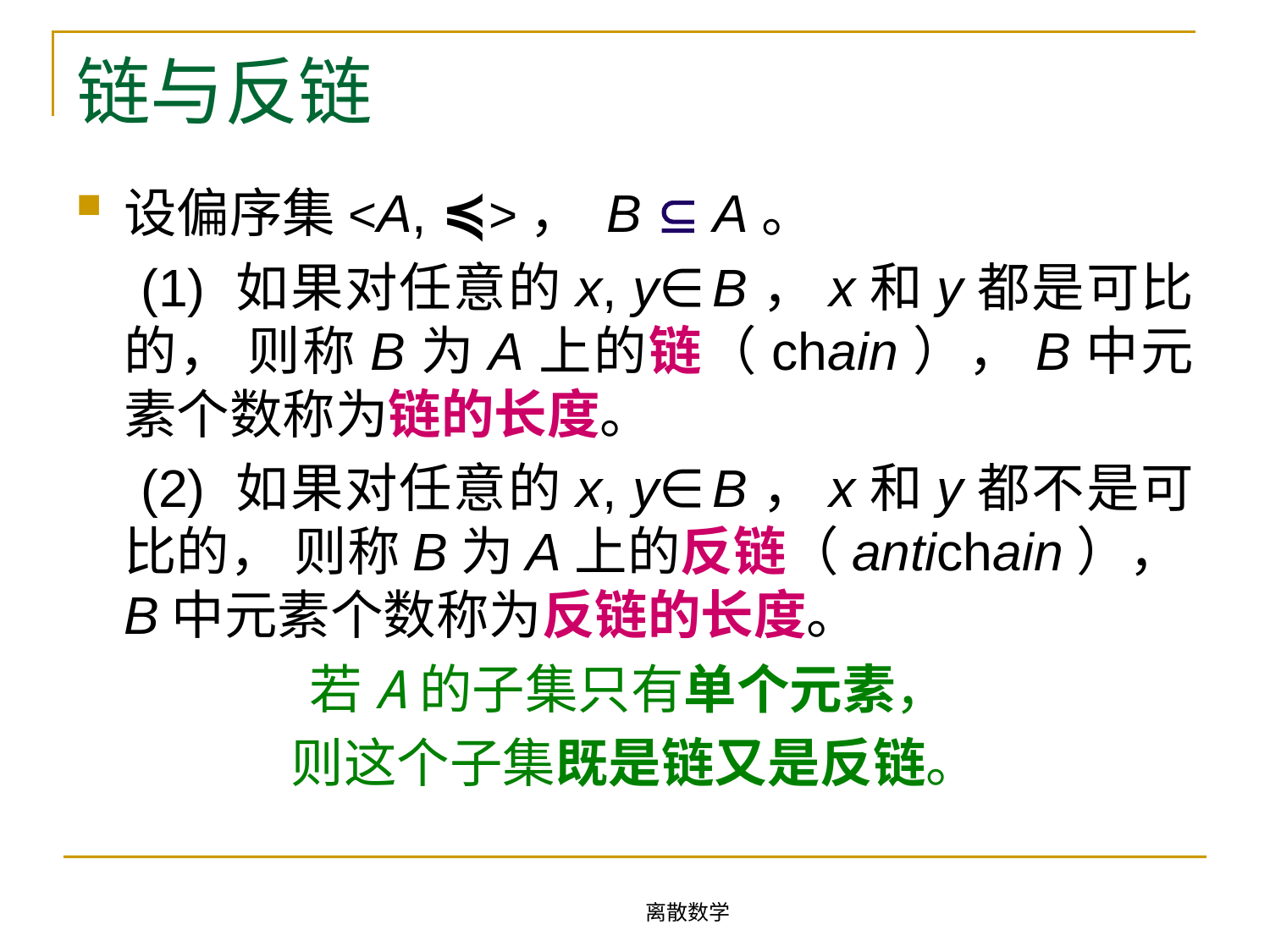

# 链与反链
设偏序集<A, ≼>， B ⊆ A。
    (1) 如果对任意的x, y∈B，x和y都是可比的， 则称B为A上的链（chain），B中元素个数称为链的长度。
    (2) 如果对任意的x, y∈B，x和y都不是可比的， 则称B为A上的反链（antichain），B中元素个数称为反链的长度。
若A的子集只有单个元素，
则这个子集既是链又是反链。

离散数学
13